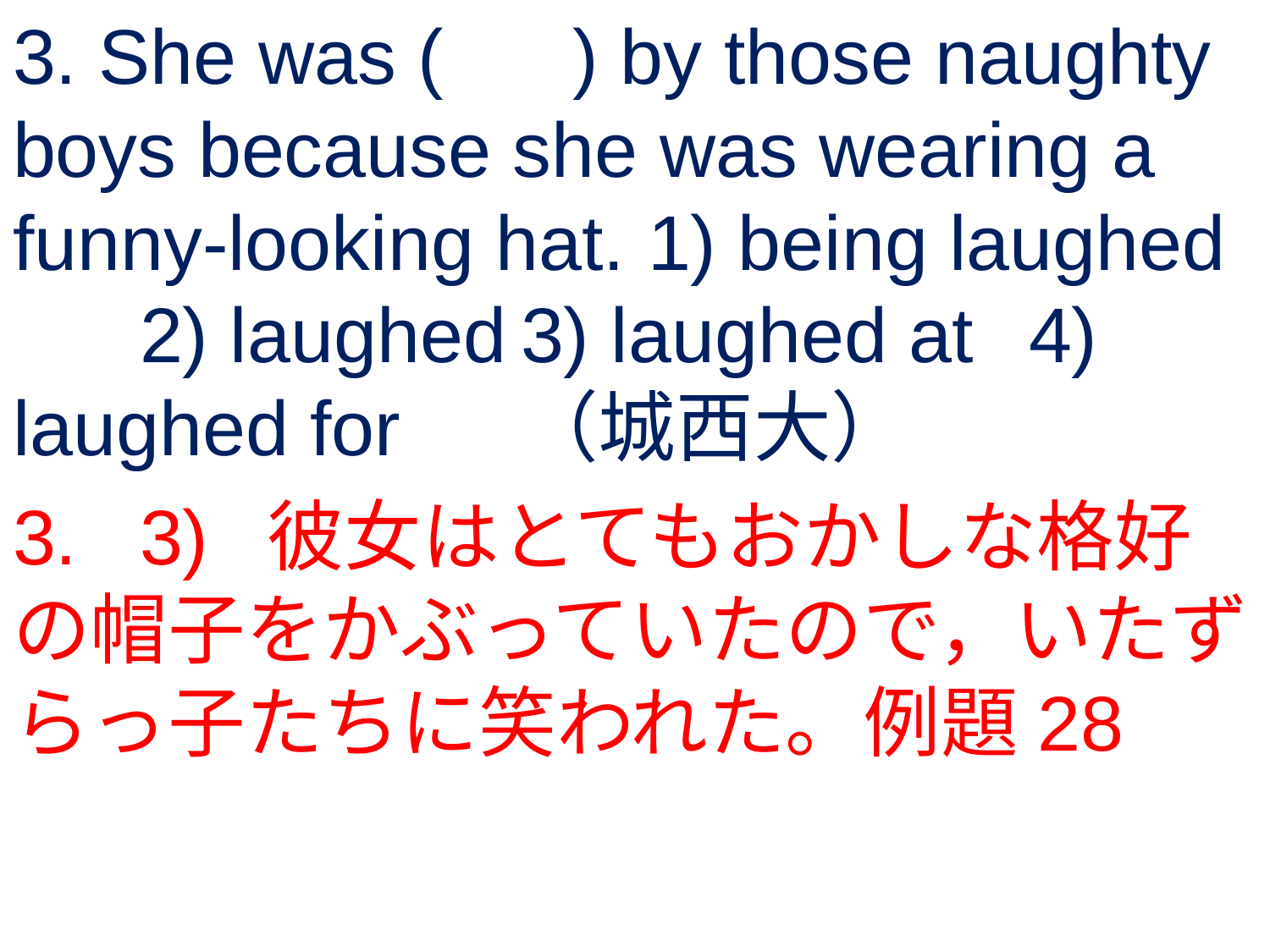

# 3. She was (      ) by those naughty boys because she was wearing a funny-looking hat.	1) being laughed	2) laughed	3) laughed at	4) laughed for	（城西大）
3.	3) 	彼女はとてもおかしな格好の帽子をかぶっていたので，いたずらっ子たちに笑われた。例題28